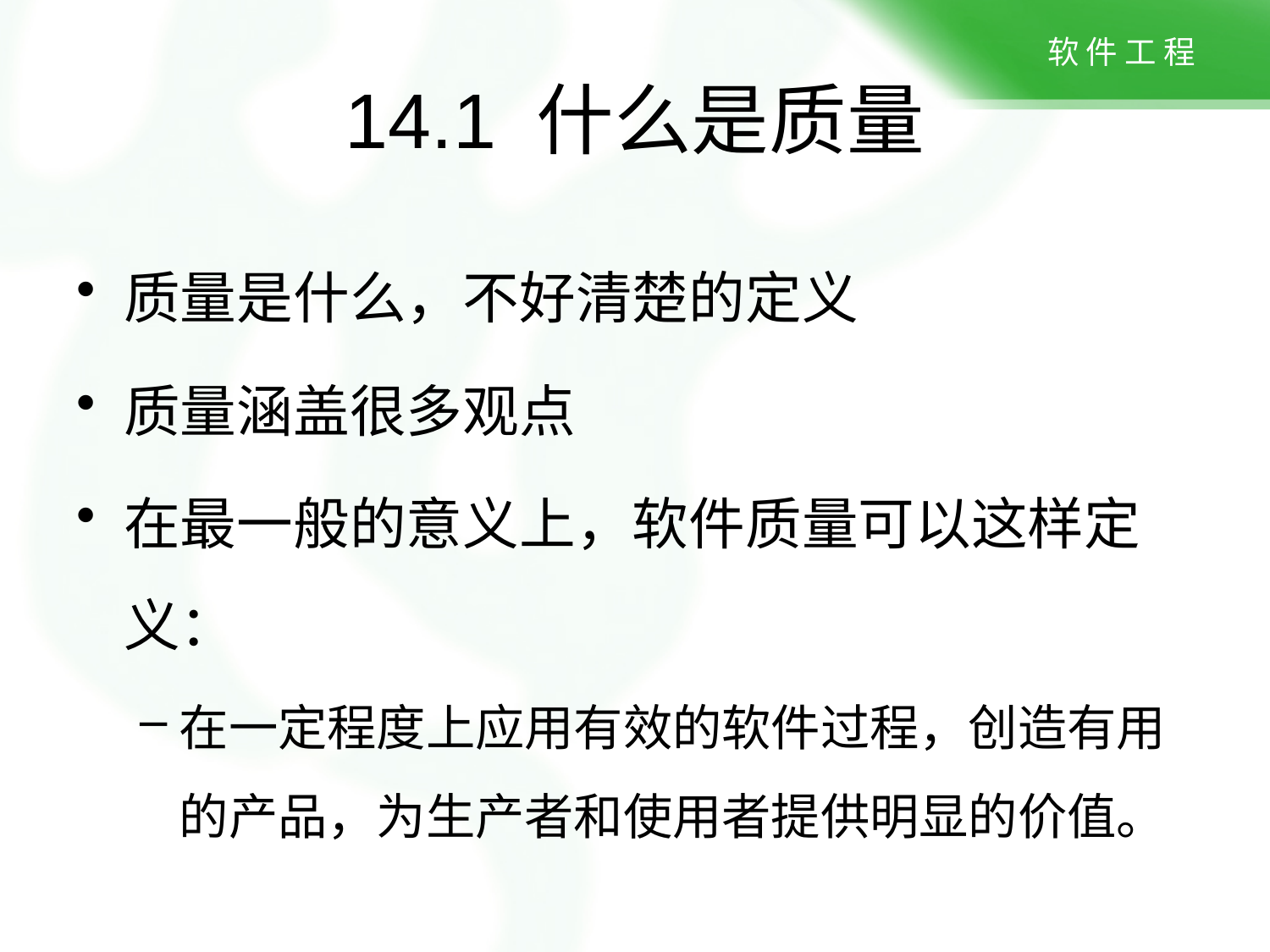

# 14.1 什么是质量
质量是什么，不好清楚的定义
质量涵盖很多观点
在最一般的意义上，软件质量可以这样定义：
在一定程度上应用有效的软件过程，创造有用的产品，为生产者和使用者提供明显的价值。